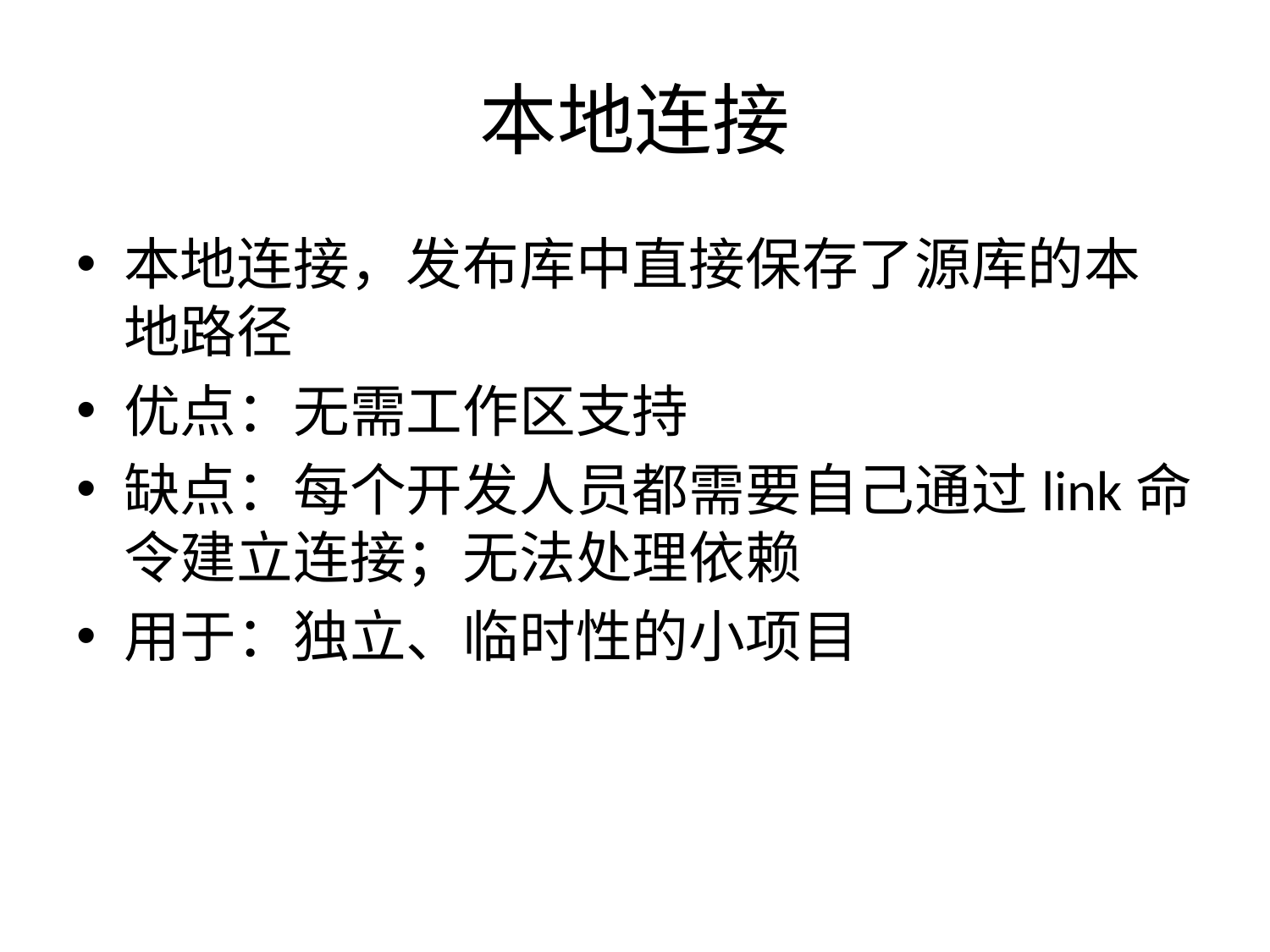

# 本地连接
本地连接，发布库中直接保存了源库的本地路径
优点：无需工作区支持
缺点：每个开发人员都需要自己通过link命令建立连接；无法处理依赖
用于：独立、临时性的小项目